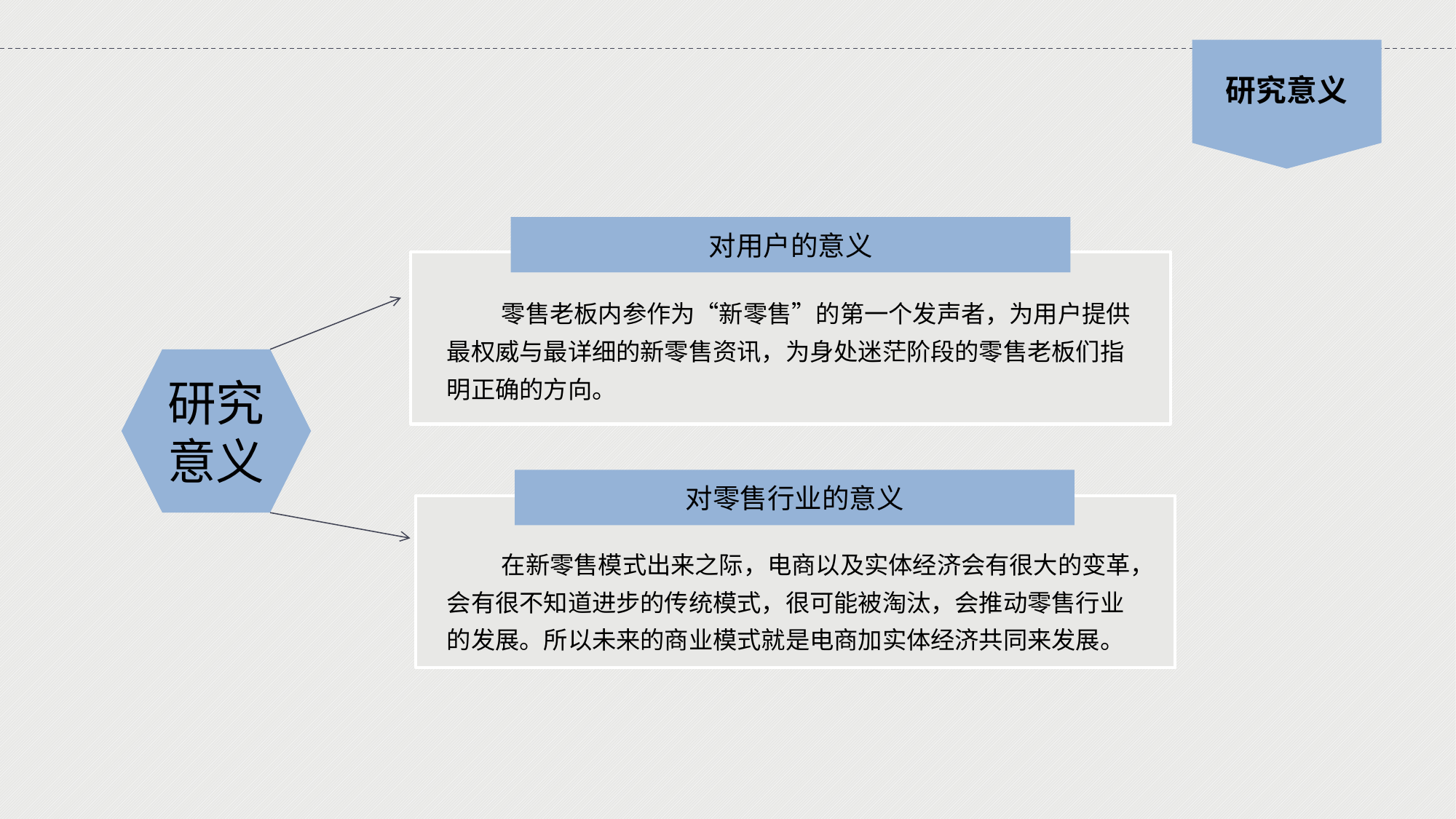

研究意义
对用户的意义

零售老板内参作为“新零售”的第一个发声者，为用户提供最权威与最详细的新零售资讯，为身处迷茫阶段的零售老板们指明正确的方向。
研究意义
对零售行业的意义

在新零售模式出来之际，电商以及实体经济会有很大的变革，会有很不知道进步的传统模式，很可能被淘汰，会推动零售行业的发展。所以未来的商业模式就是电商加实体经济共同来发展。